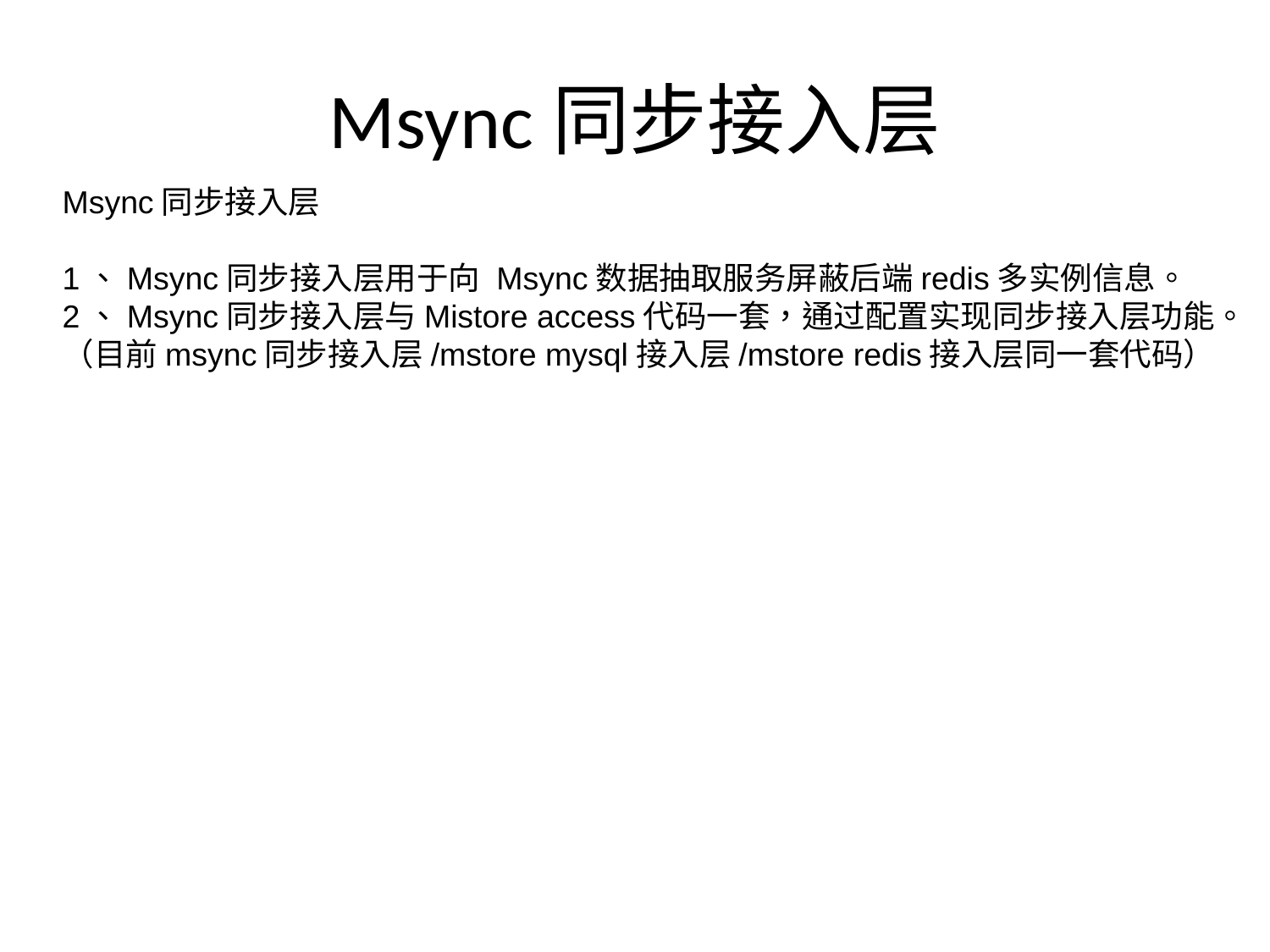

# Msync同步接入层
Msync同步接入层

1、Msync同步接入层用于向 Msync数据抽取服务屏蔽后端redis多实例信息。
2、Msync同步接入层与Mistore access代码一套，通过配置实现同步接入层功能。
（目前msync同步接入层/mstore mysql接入层/mstore redis接入层同一套代码）